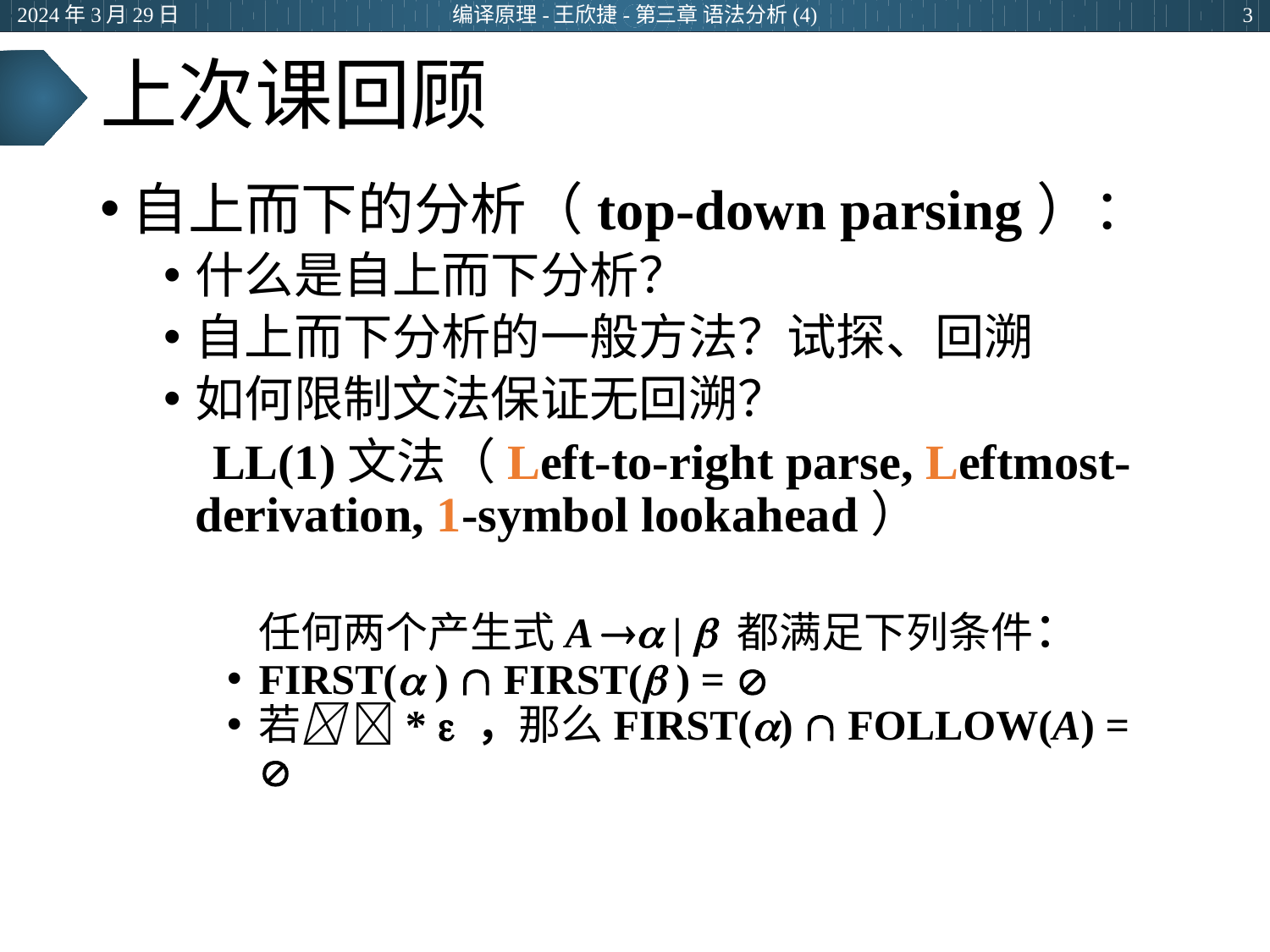

2024年3月29日
编译原理-王欣捷-第三章 语法分析(4)
3
# 上次课回顾
自上而下的分析（top-down parsing）：
什么是自上而下分析？
自上而下分析的一般方法？试探、回溯
如何限制文法保证无回溯？
    LL(1)文法（Left-to-right parse, Leftmost-derivation, 1-symbol lookahead）

		任何两个产生式A →α | β 都满足下列条件：
FIRST(α ) ∩ FIRST(β ) = ∅
若β ⇒* ε ，那么FIRST(α) ∩ FOLLOW(A) = ∅